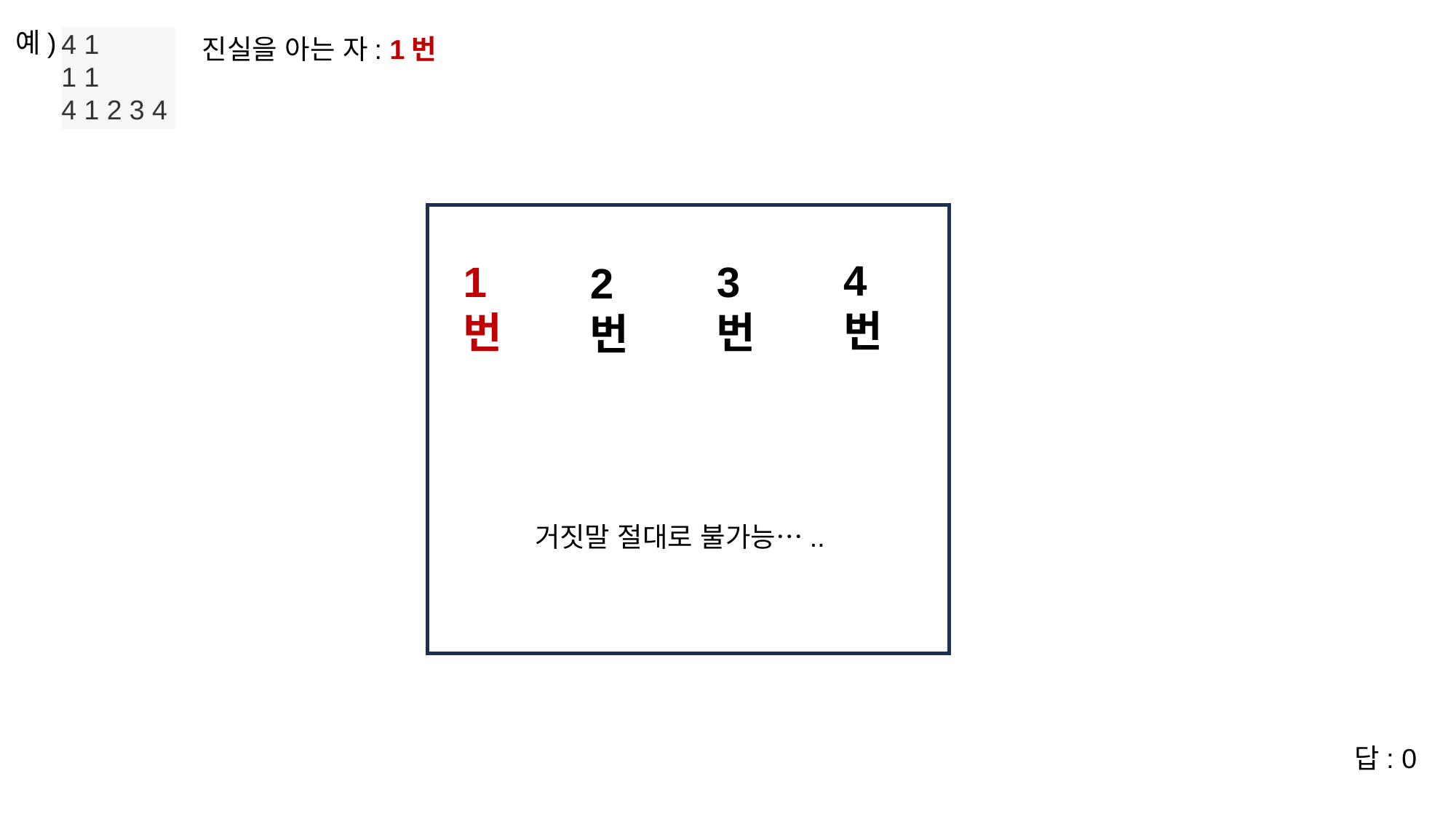

예)
4 1
1 1
4 1 2 3 4
진실을 아는 자: 1번

4번
1번
3번
2번
거짓말 절대로 불가능…..
답: 0